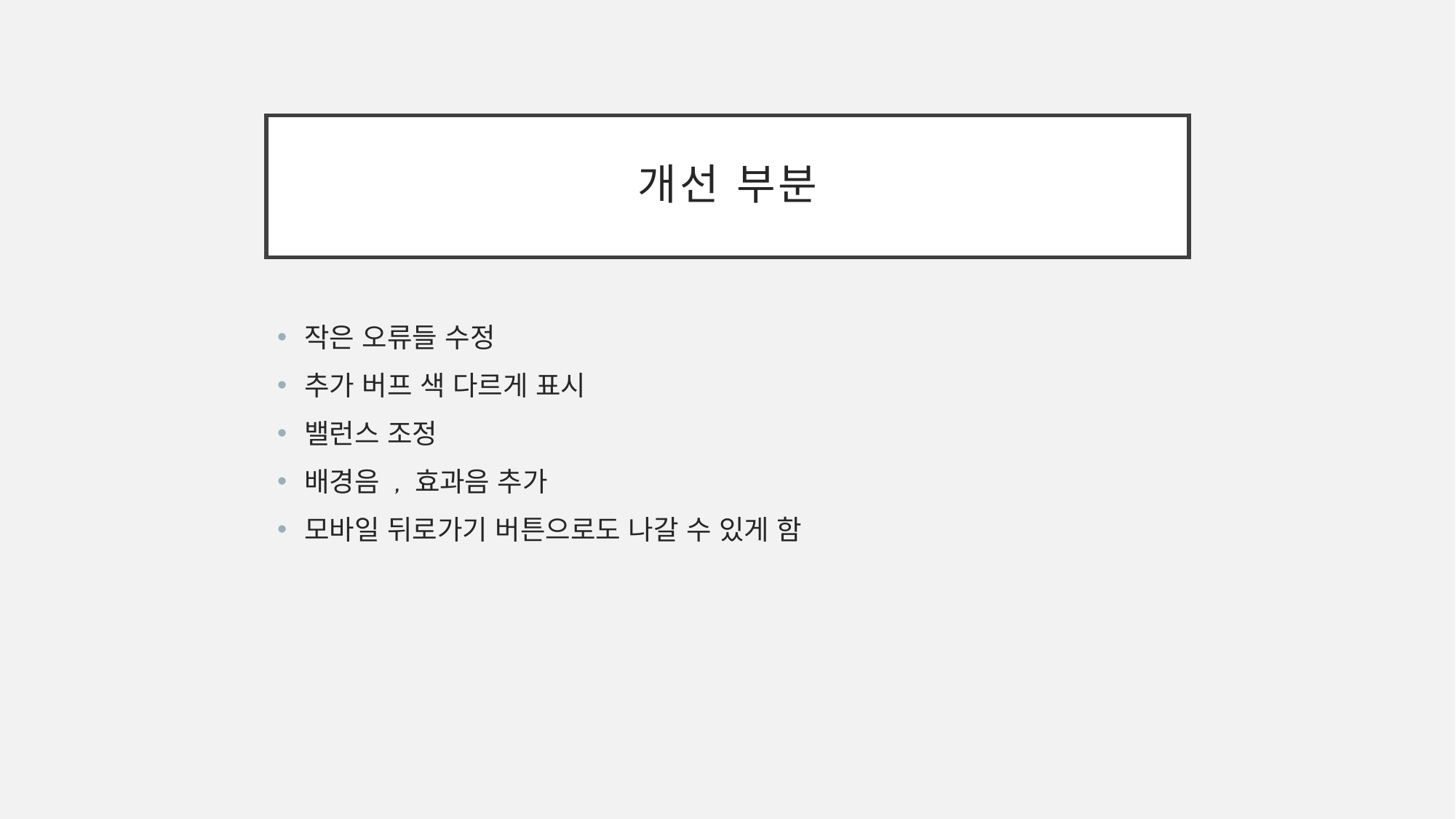

# 개선 부분
작은 오류들 수정
추가 버프 색 다르게 표시
밸런스 조정
배경음 , 효과음 추가
모바일 뒤로가기 버튼으로도 나갈 수 있게 함